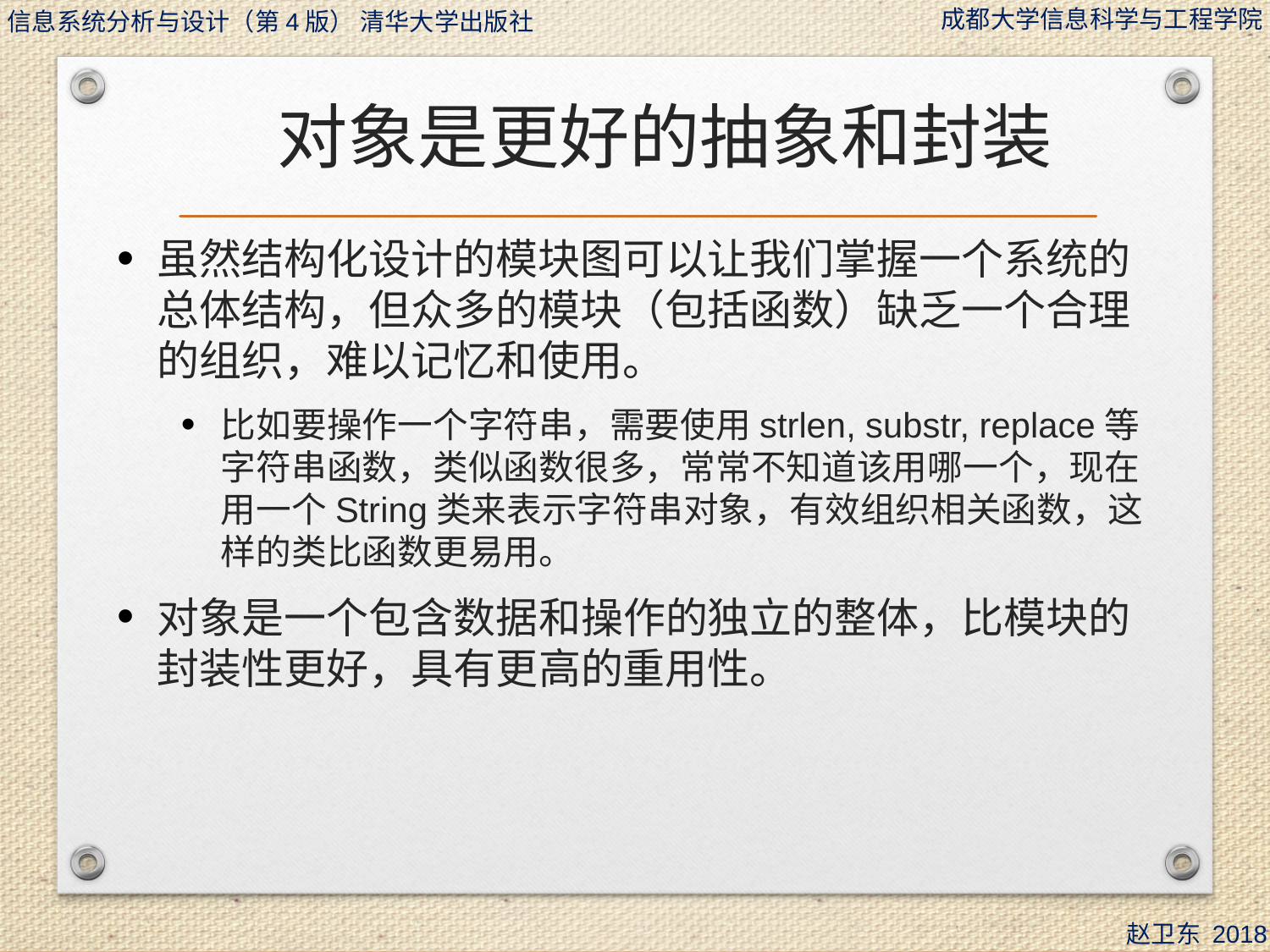

# 对象是更好的抽象和封装
虽然结构化设计的模块图可以让我们掌握一个系统的总体结构，但众多的模块（包括函数）缺乏一个合理的组织，难以记忆和使用。
比如要操作一个字符串，需要使用strlen, substr, replace等字符串函数，类似函数很多，常常不知道该用哪一个，现在用一个String类来表示字符串对象，有效组织相关函数，这样的类比函数更易用。
对象是一个包含数据和操作的独立的整体，比模块的封装性更好，具有更高的重用性。